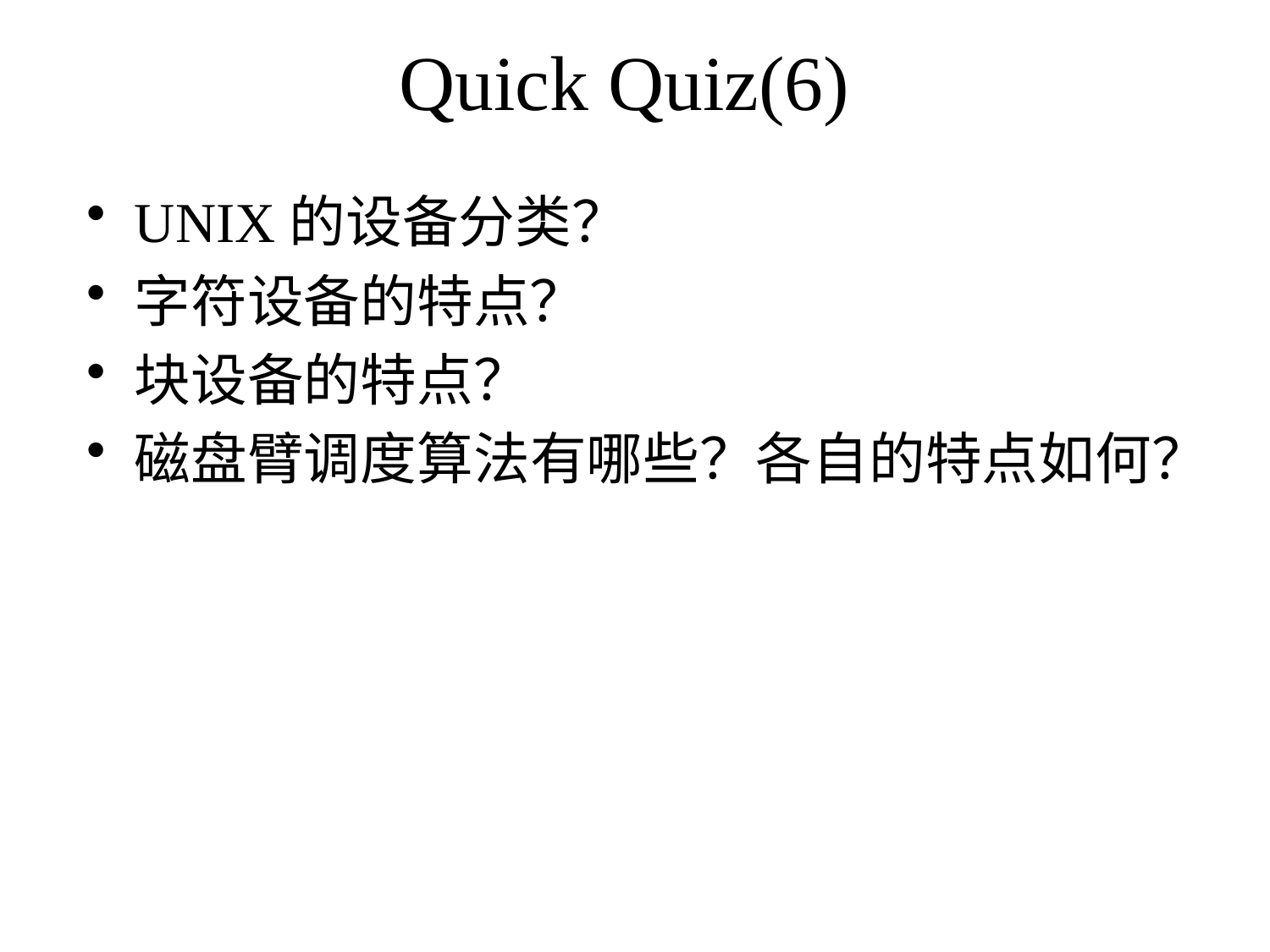

# Quick Quiz(6)
UNIX的设备分类？
字符设备的特点？
块设备的特点？
磁盘臂调度算法有哪些？各自的特点如何？